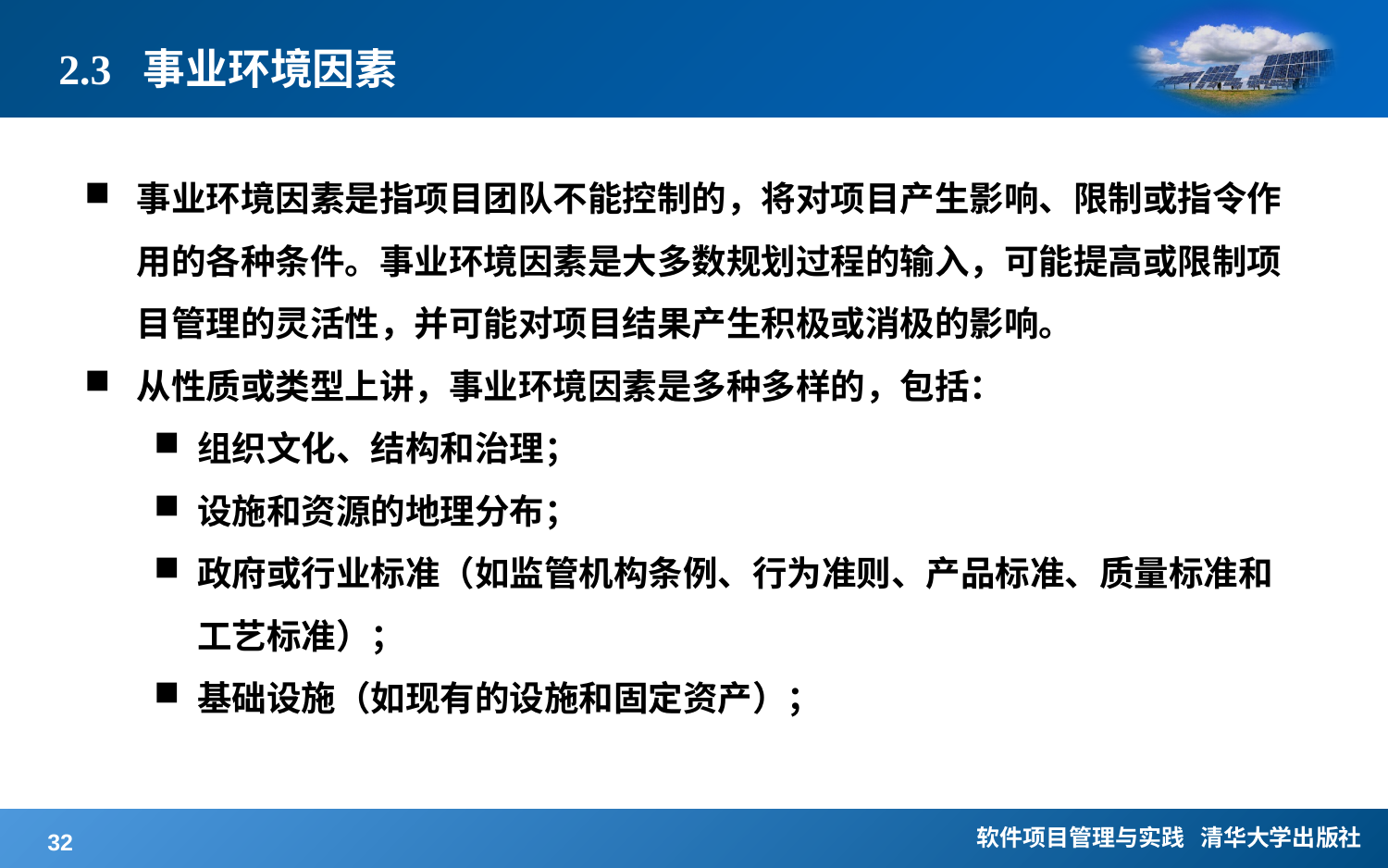

# 2.3  事业环境因素
事业环境因素是指项目团队不能控制的，将对项目产生影响、限制或指令作用的各种条件。事业环境因素是大多数规划过程的输入，可能提高或限制项目管理的灵活性，并可能对项目结果产生积极或消极的影响。
从性质或类型上讲，事业环境因素是多种多样的，包括：
组织文化、结构和治理；
设施和资源的地理分布；
政府或行业标准（如监管机构条例、行为准则、产品标准、质量标准和工艺标准）；
基础设施（如现有的设施和固定资产）；